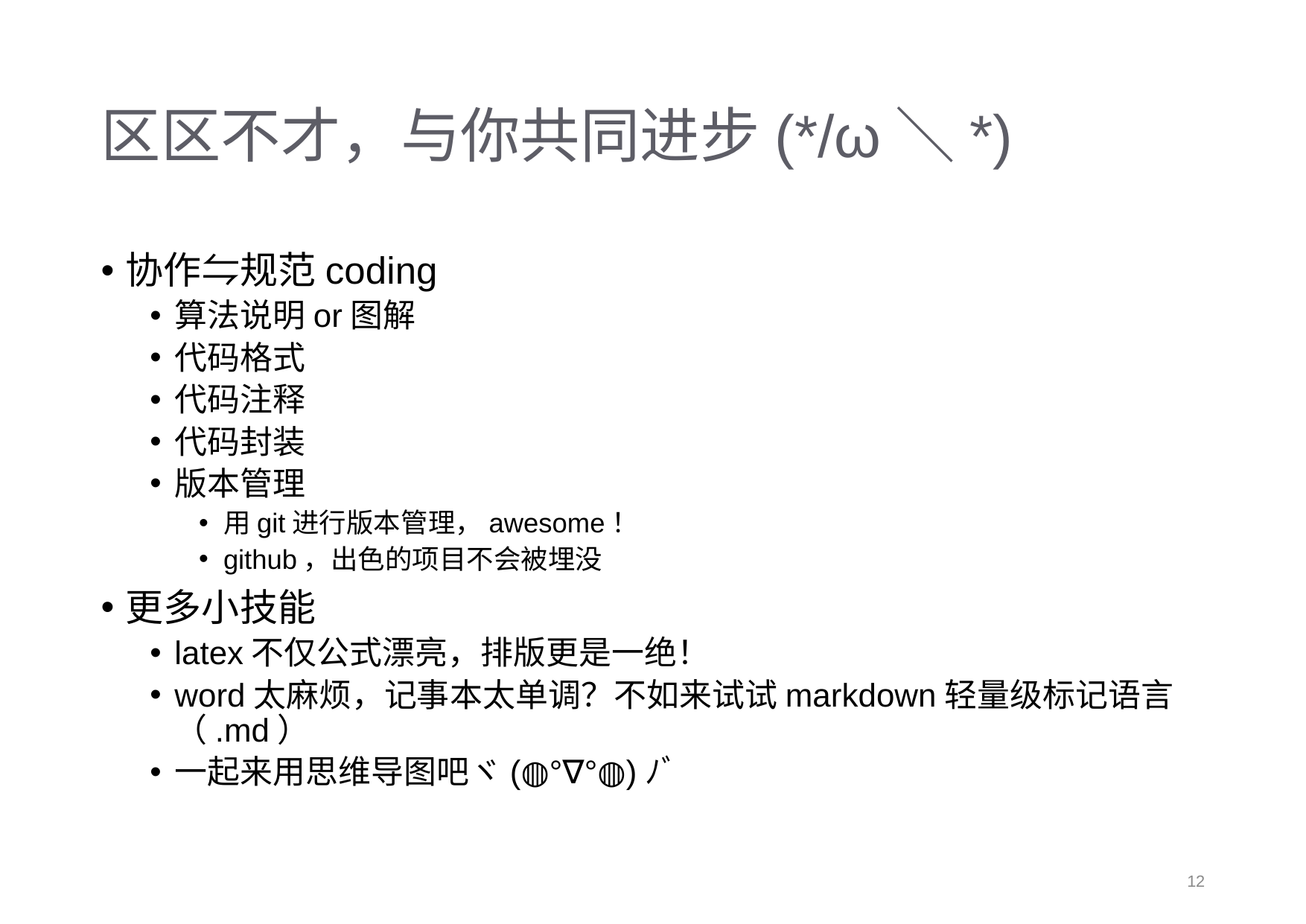

# 区区不才，与你共同进步(*/ω＼*)
协作⇋规范coding
算法说明or图解
代码格式
代码注释
代码封装
版本管理
用git进行版本管理，awesome！
github，出色的项目不会被埋没
更多小技能
latex不仅公式漂亮，排版更是一绝！
word太麻烦，记事本太单调？不如来试试markdown轻量级标记语言（.md）
一起来用思维导图吧ヾ(◍°∇°◍)ﾉﾞ

12